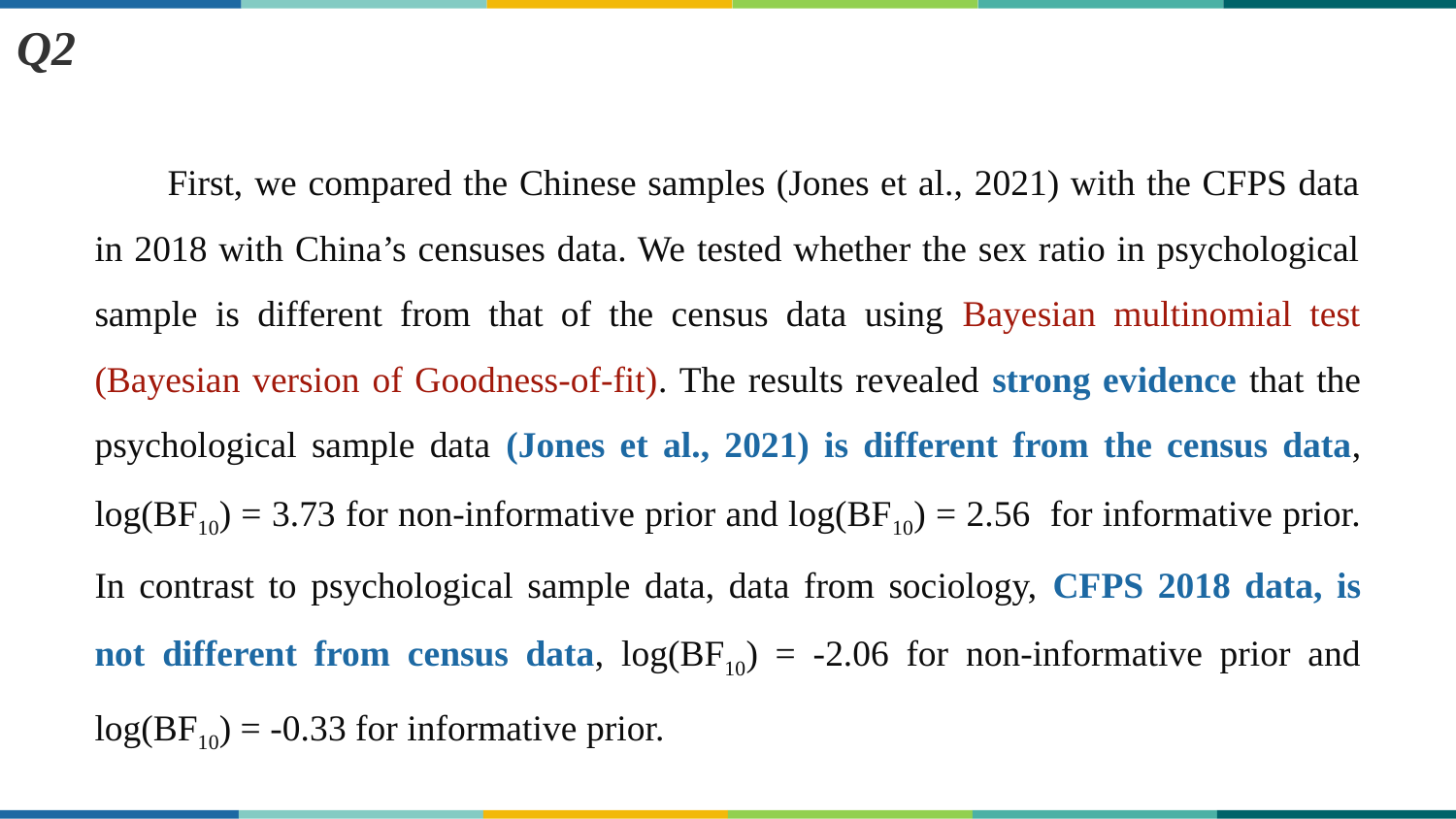

Q2
First, we compared the Chinese samples (Jones et al., 2021) with the CFPS data in 2018 with China’s censuses data. We tested whether the sex ratio in psychological sample is different from that of the census data using Bayesian multinomial test (Bayesian version of Goodness-of-fit). The results revealed strong evidence that the psychological sample data (Jones et al., 2021) is different from the census data, log(BF10) = 3.73 for non-informative prior and log(BF10) = 2.56  for informative prior. In contrast to psychological sample data, data from sociology, CFPS 2018 data, is not different from census data, log(BF10) = -2.06 for non-informative prior and log(BF10) = -0.33 for informative prior.

华中师范大学研究生会